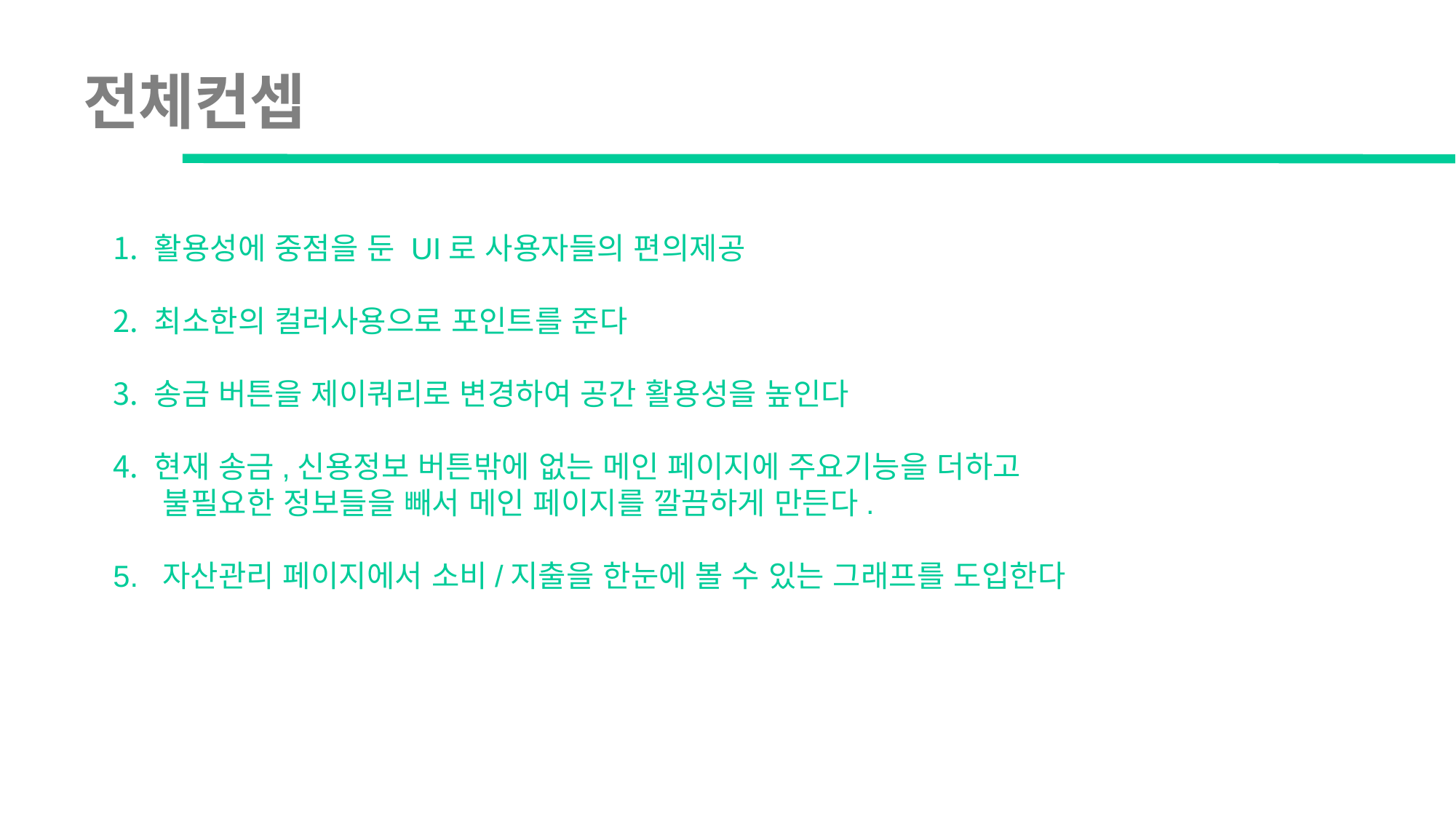

전체컨셉
활용성에 중점을 둔 UI로 사용자들의 편의제공

최소한의 컬러사용으로 포인트를 준다

송금 버튼을 제이쿼리로 변경하여 공간 활용성을 높인다

현재 송금,신용정보 버튼밖에 없는 메인 페이지에 주요기능을 더하고
     불필요한 정보들을 빼서 메인 페이지를 깔끔하게 만든다.

5.  자산관리 페이지에서 소비/지출을 한눈에 볼 수 있는 그래프를 도입한다